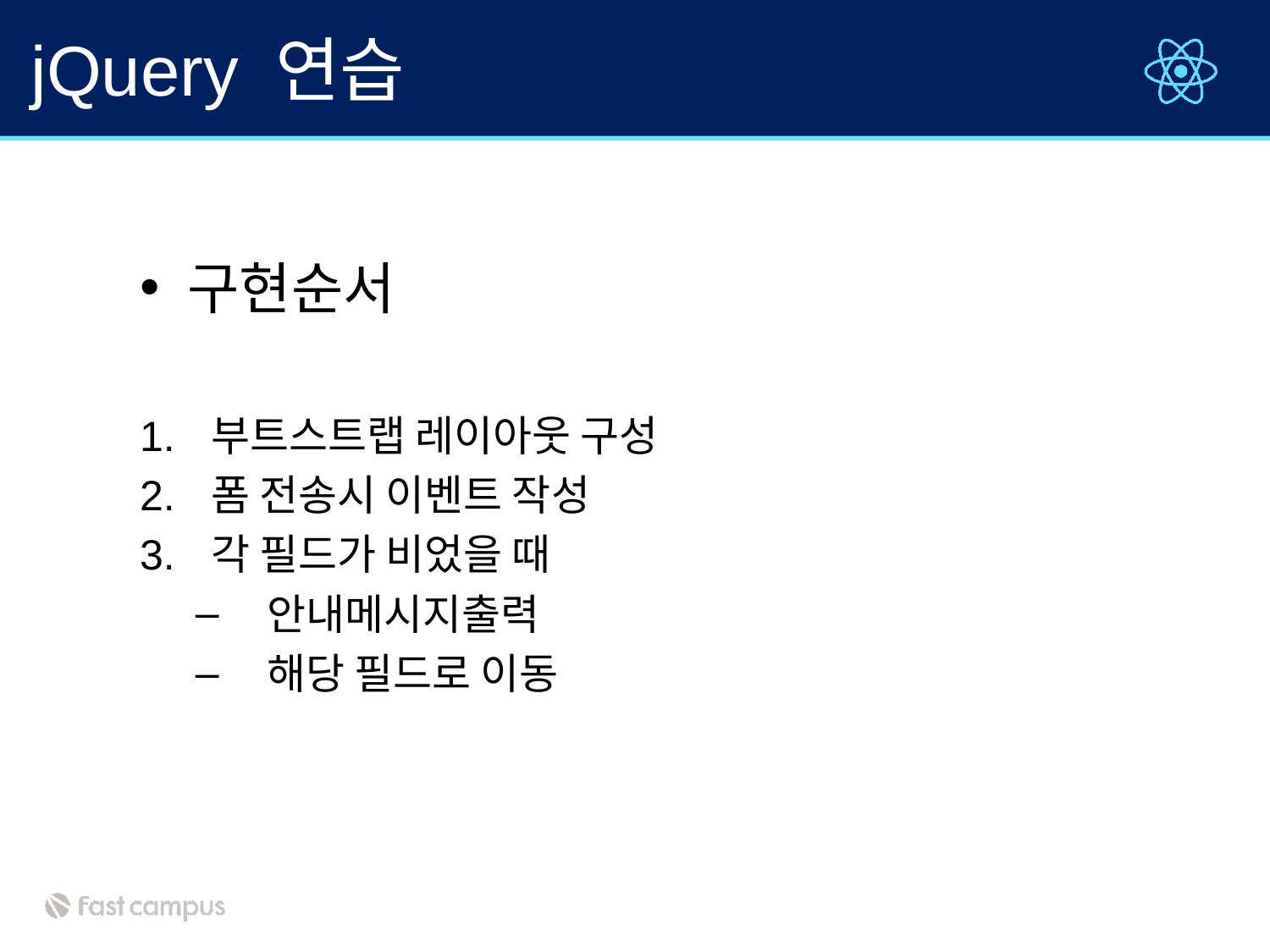

# jQuery 연습
구현순서

부트스트랩 레이아웃 구성
폼 전송시 이벤트 작성
각 필드가 비었을 때
안내메시지출력
해당 필드로 이동